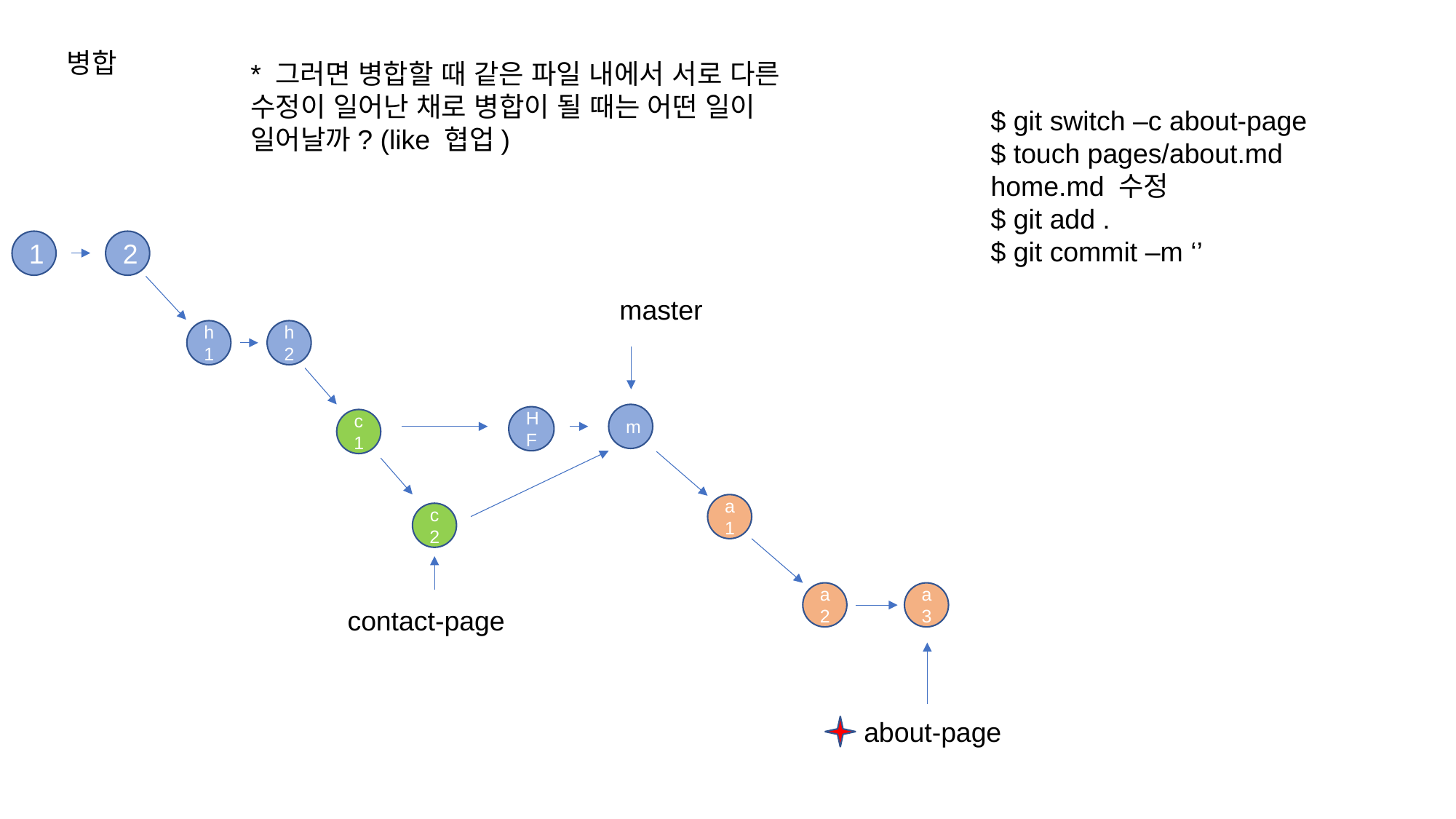

병합
* 그러면 병합할 때 같은 파일 내에서 서로 다른 수정이 일어난 채로 병합이 될 때는 어떤 일이 일어날까? (like 협업)
$ git switch –c about-page
$ touch pages/about.md
home.md 수정
$ git add .
$ git commit –m ‘’
1
2
master
h1
h2
m
HF
c1
a1
c2
a2
a3
contact-page
about-page